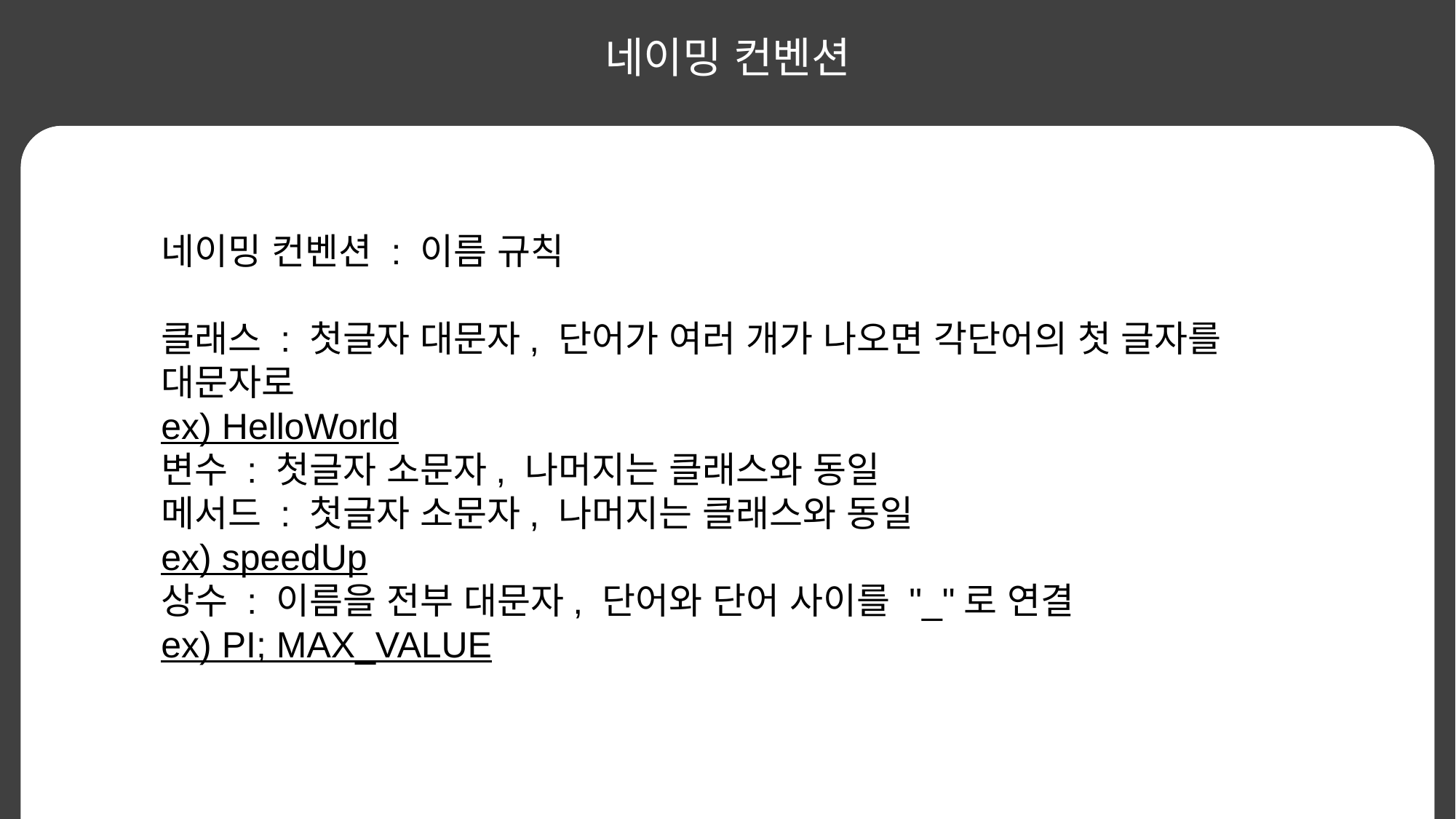

네이밍 컨벤션

네이밍 컨벤션 : 이름 규칙

클래스 : 첫글자 대문자, 단어가 여러 개가 나오면 각단어의 첫 글자를 대문자로
ex) HelloWorld
변수 : 첫글자 소문자, 나머지는 클래스와 동일
메서드 : 첫글자 소문자, 나머지는 클래스와 동일
ex) speedUp
상수 : 이름을 전부 대문자, 단어와 단어 사이를 "_"로 연결
ex) PI; MAX_VALUE